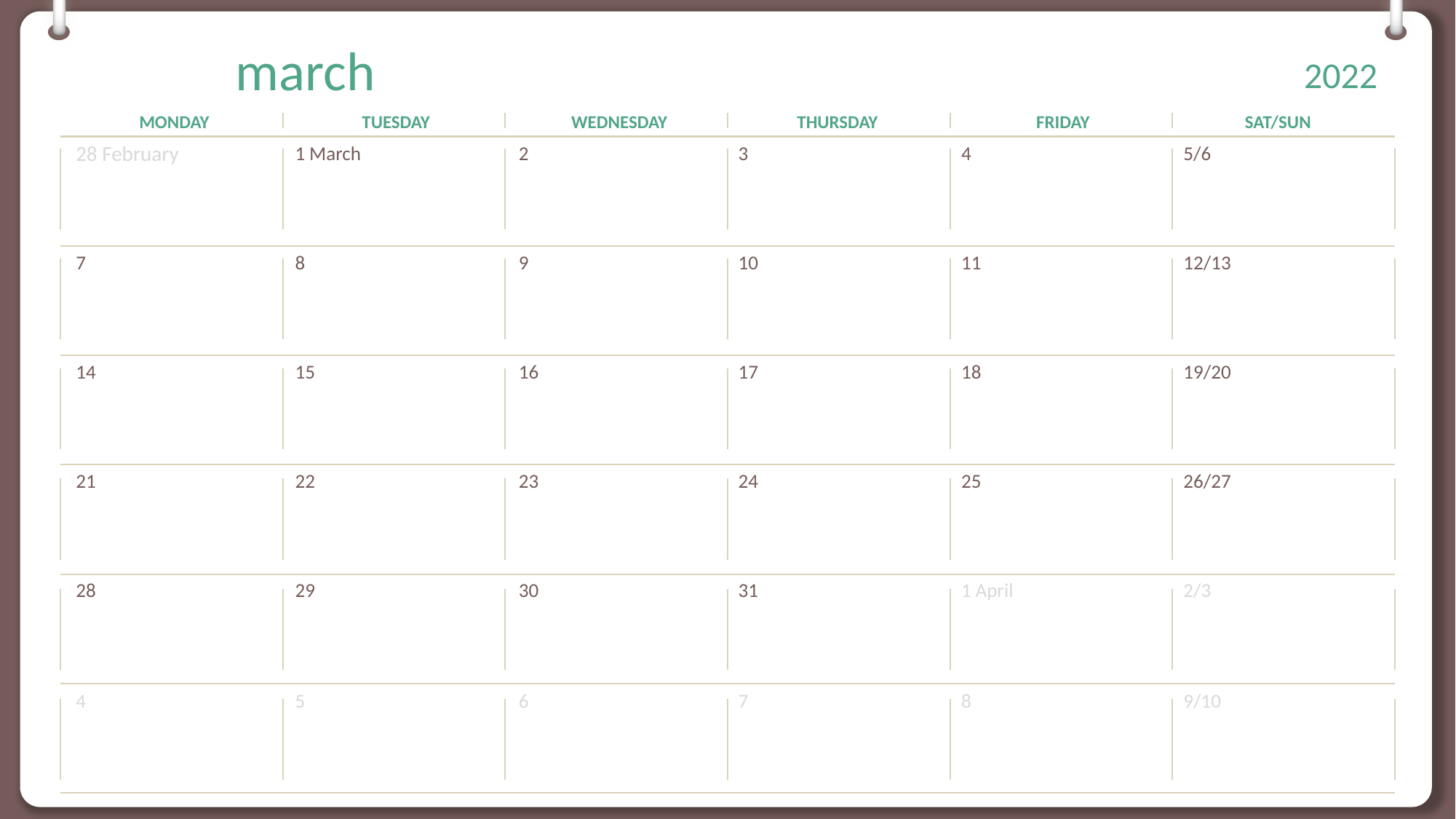

# march

お祝い
お祝い
お祝い
お祝い
お祝い
ログイン
ログイン

ログイン

ログイン

ログイン

ログイン

KAKAOログイン
KAKAOログイン
KAKAOログイン
KAKAOログイン
KAKAOログイン
KAKAOログイン
Lineログイン
Lineログイン
Lineログイン
Lineログイン
Lineログイン
Lineログイン